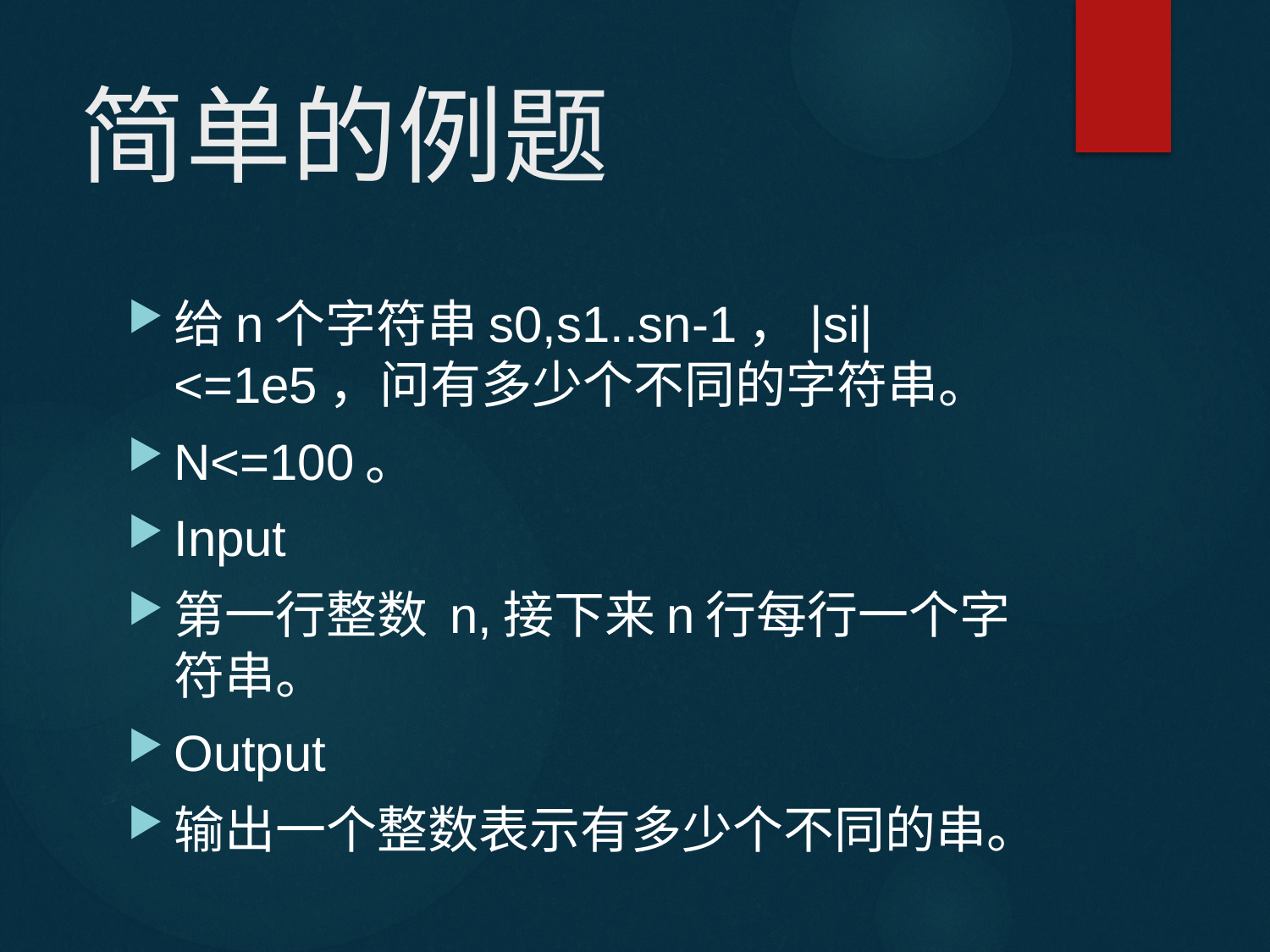

# 简单的例题
给n个字符串s0,s1..sn-1，|si|<=1e5，问有多少个不同的字符串。
N<=100。
Input
第一行整数 n,接下来n行每行一个字符串。
Output
输出一个整数表示有多少个不同的串。